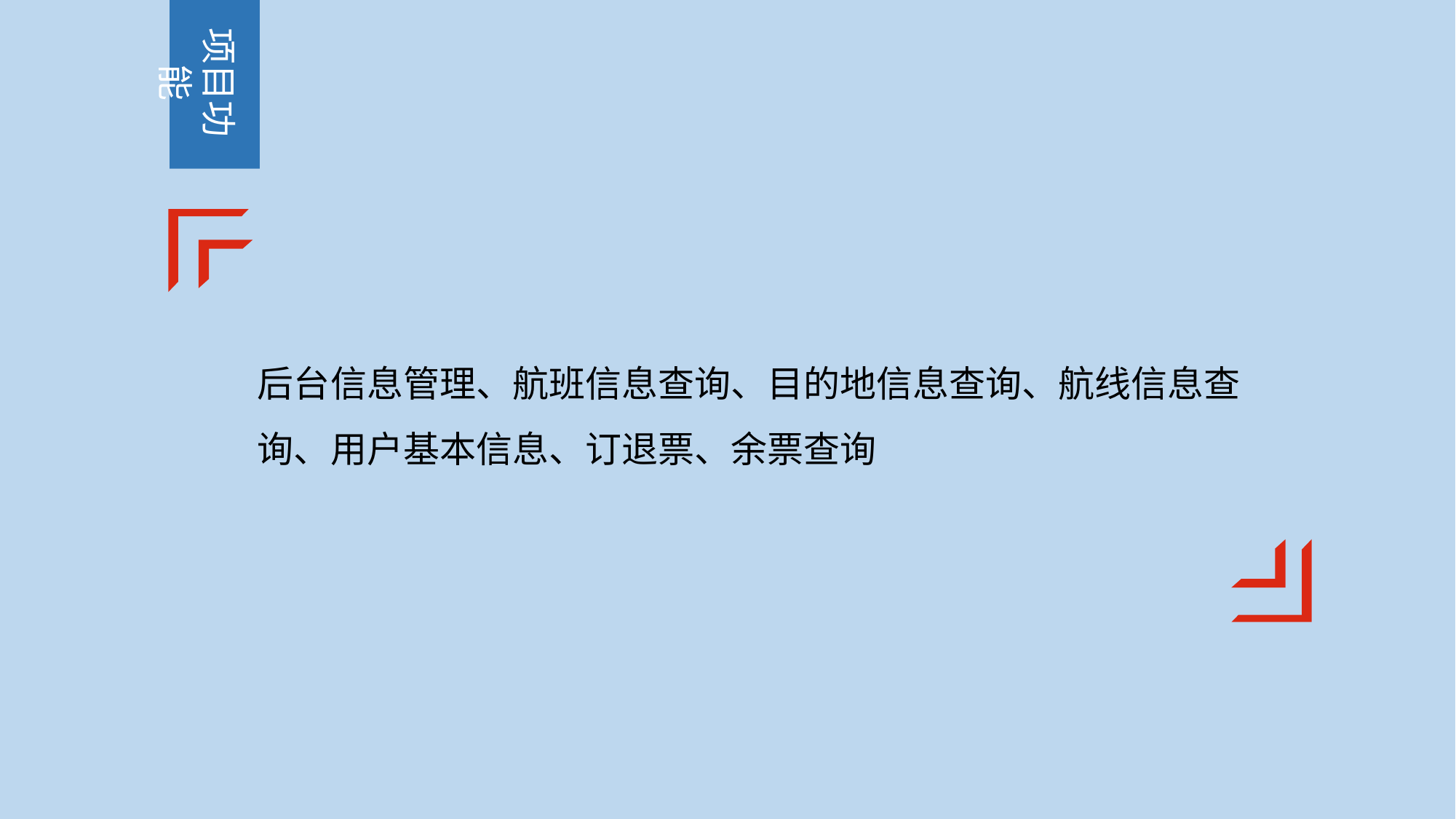

项目功能

后台信息管理、航班信息查询、目的地信息查询、航线信息查询、用户基本信息、订退票、余票查询